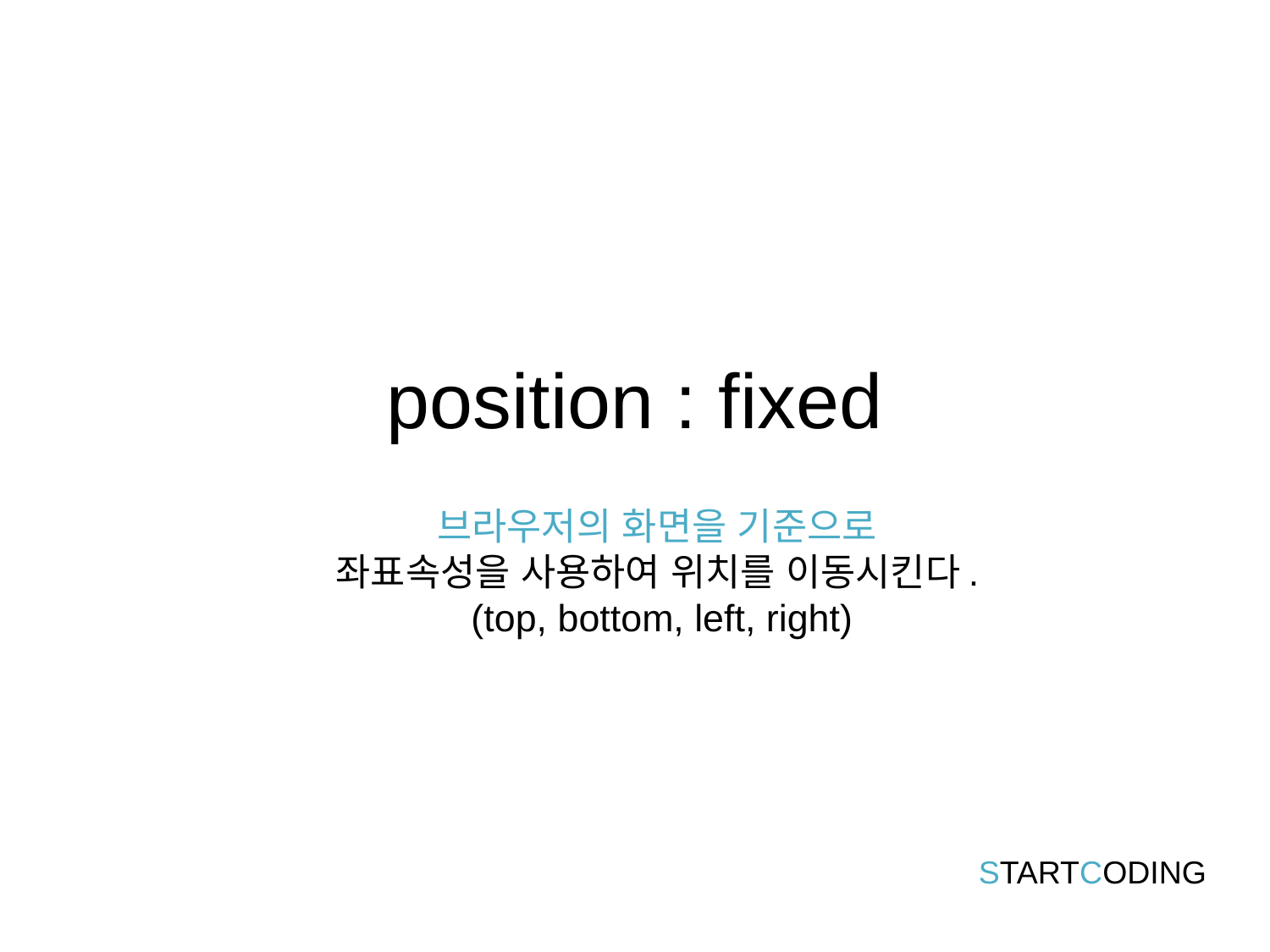

# position : fixed
브라우저의 화면을 기준으로
좌표속성을 사용하여 위치를 이동시킨다.
(top, bottom, left, right)
STARTCODING